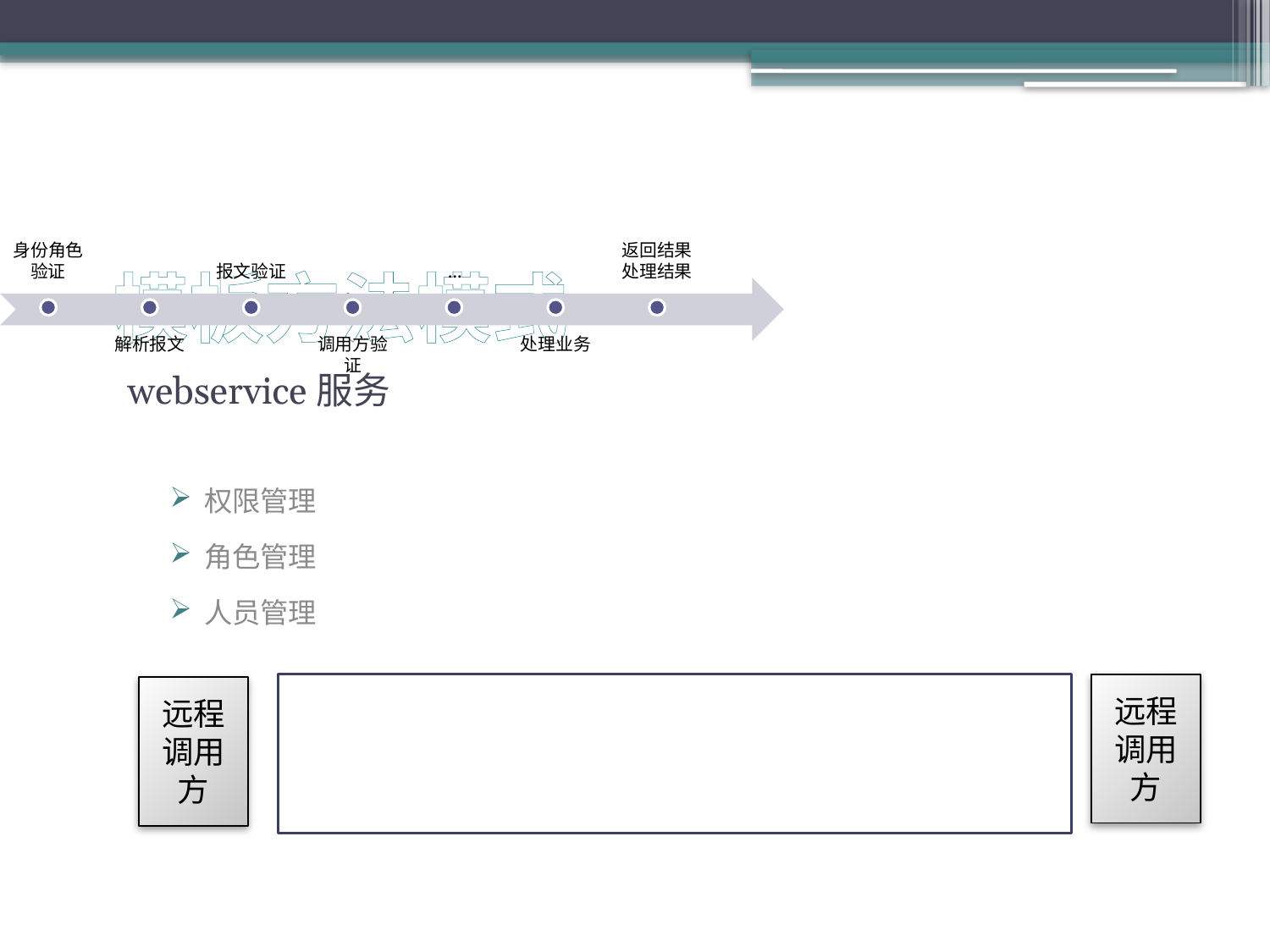

# 模板方法模式
 webservice服务

权限管理
角色管理
人员管理
身份角色验证
解析报文
报文验证
调用方验证
…
处理业务
返回结果处理结果

远程调用方
远程调用方